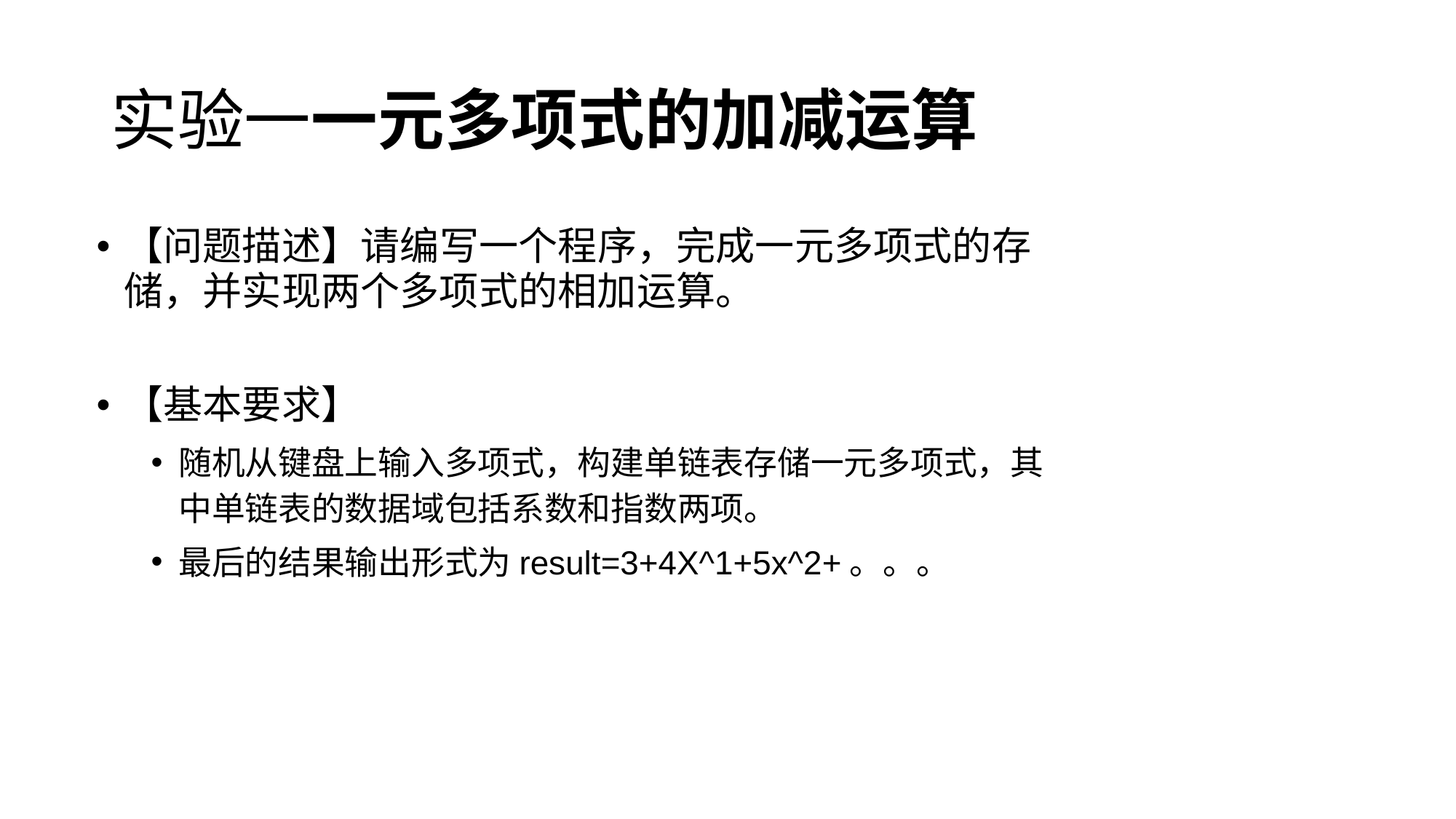

# 实验一一元多项式的加减运算
【问题描述】请编写一个程序，完成一元多项式的存储，并实现两个多项式的相加运算。

【基本要求】
随机从键盘上输入多项式，构建单链表存储一元多项式，其中单链表的数据域包括系数和指数两项。
最后的结果输出形式为result=3+4X^1+5x^2+。。。